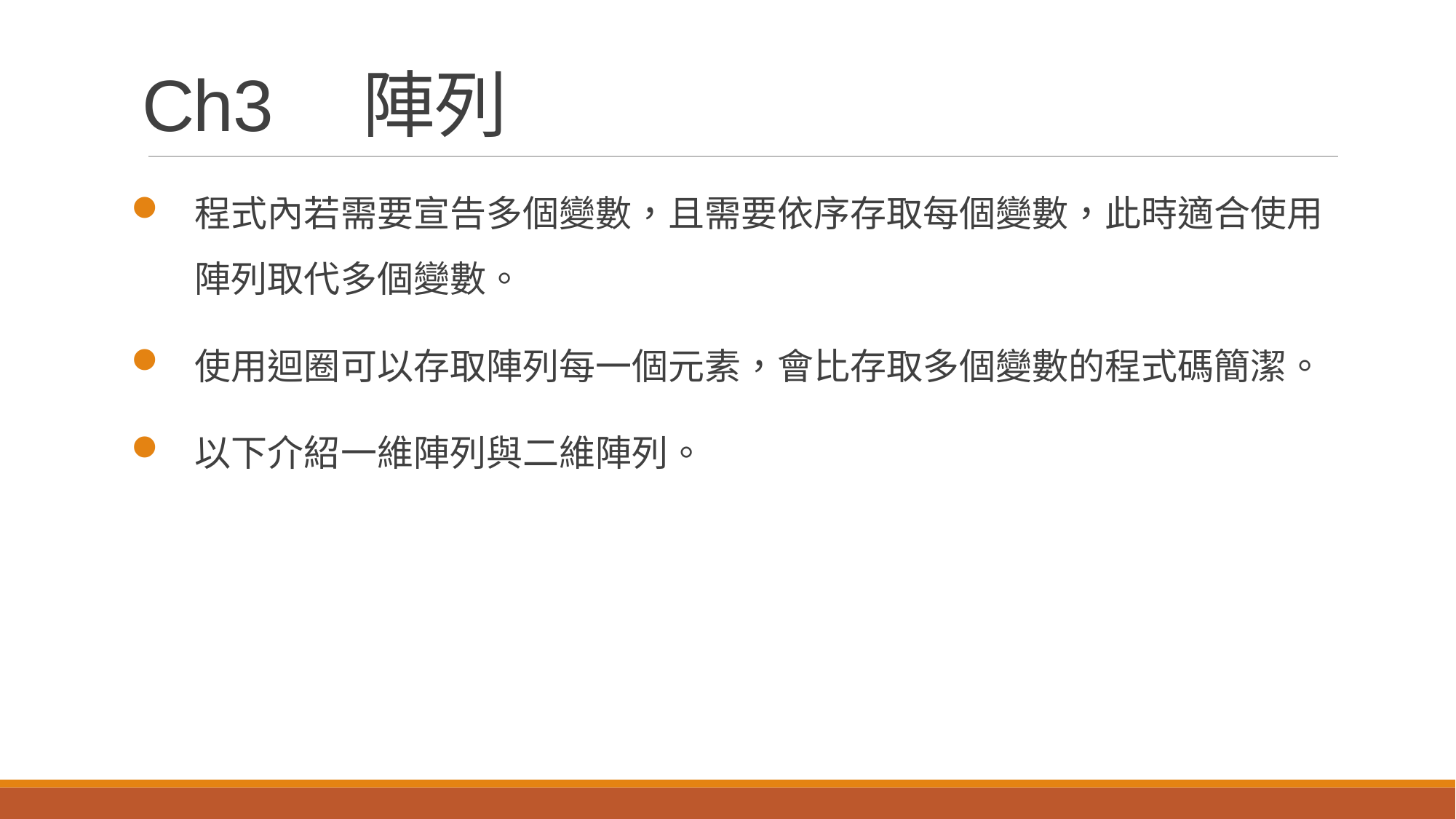

# Ch3　陣列
程式內若需要宣告多個變數，且需要依序存取每個變數，此時適合使用陣列取代多個變數。
使用迴圈可以存取陣列每一個元素，會比存取多個變數的程式碼簡潔。
以下介紹一維陣列與二維陣列。